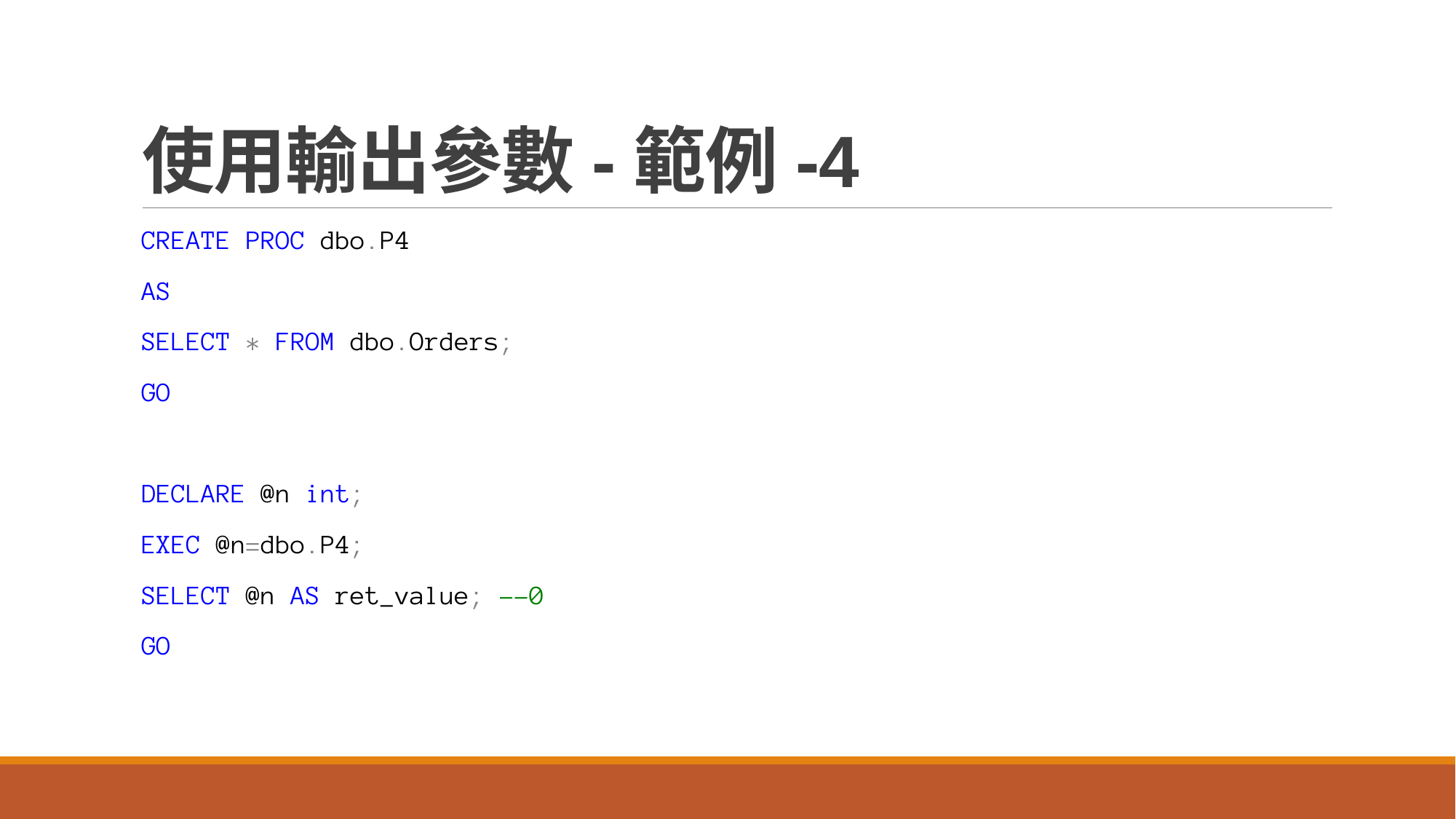

# 使用輸出參數-範例-4
CREATE PROC dbo.P4
AS
SELECT * FROM dbo.Orders;
GO

DECLARE @n int;
EXEC @n=dbo.P4;
SELECT @n AS ret_value; --0
GO